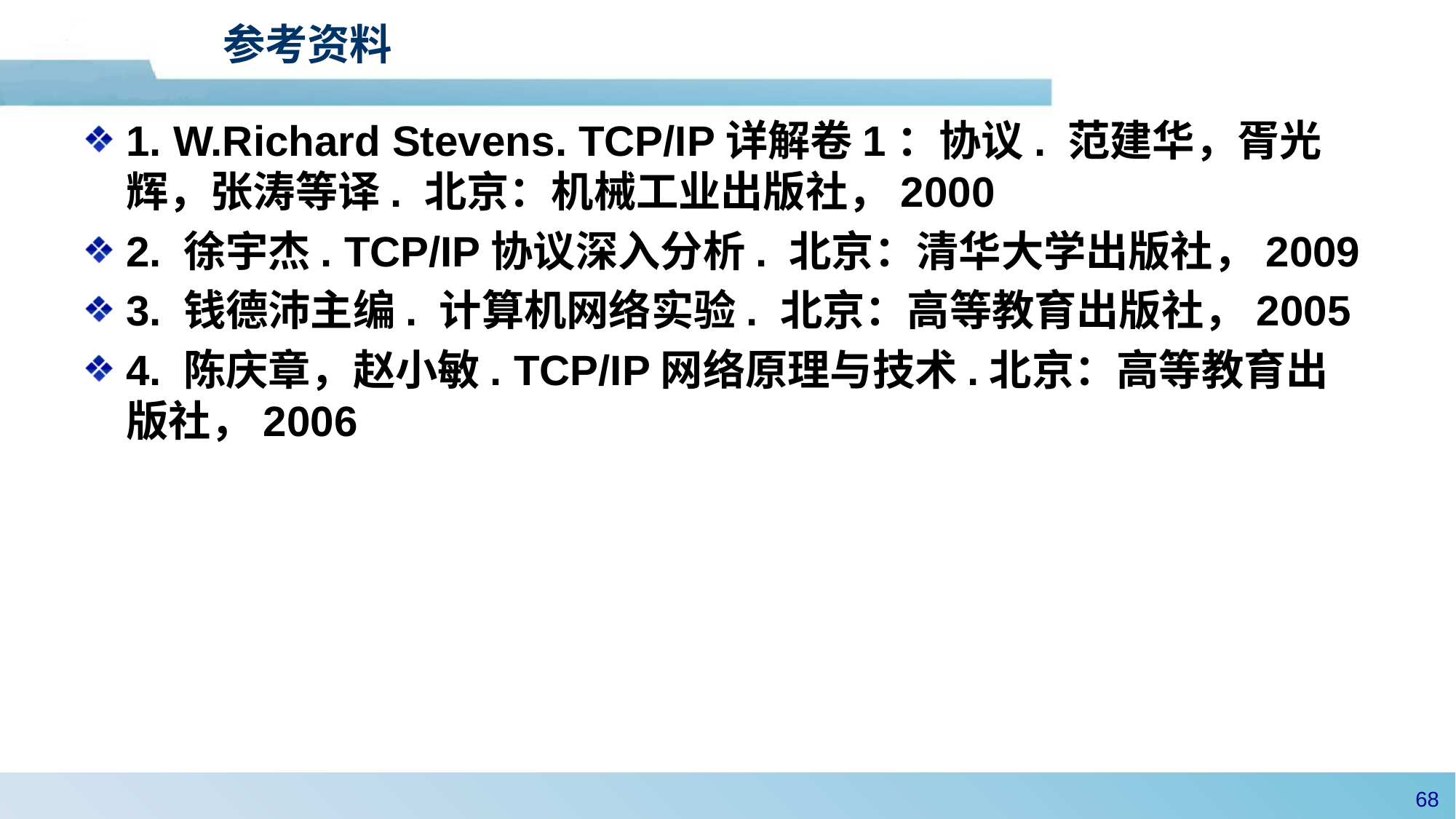

# 参考资料
1. W.Richard Stevens. TCP/IP详解卷1：协议. 范建华，胥光辉，张涛等译. 北京：机械工业出版社，2000
2. 徐宇杰. TCP/IP协议深入分析. 北京：清华大学出版社，2009
3. 钱德沛主编. 计算机网络实验. 北京：高等教育出版社，2005
4. 陈庆章，赵小敏. TCP/IP网络原理与技术.北京：高等教育出版社，2006

68